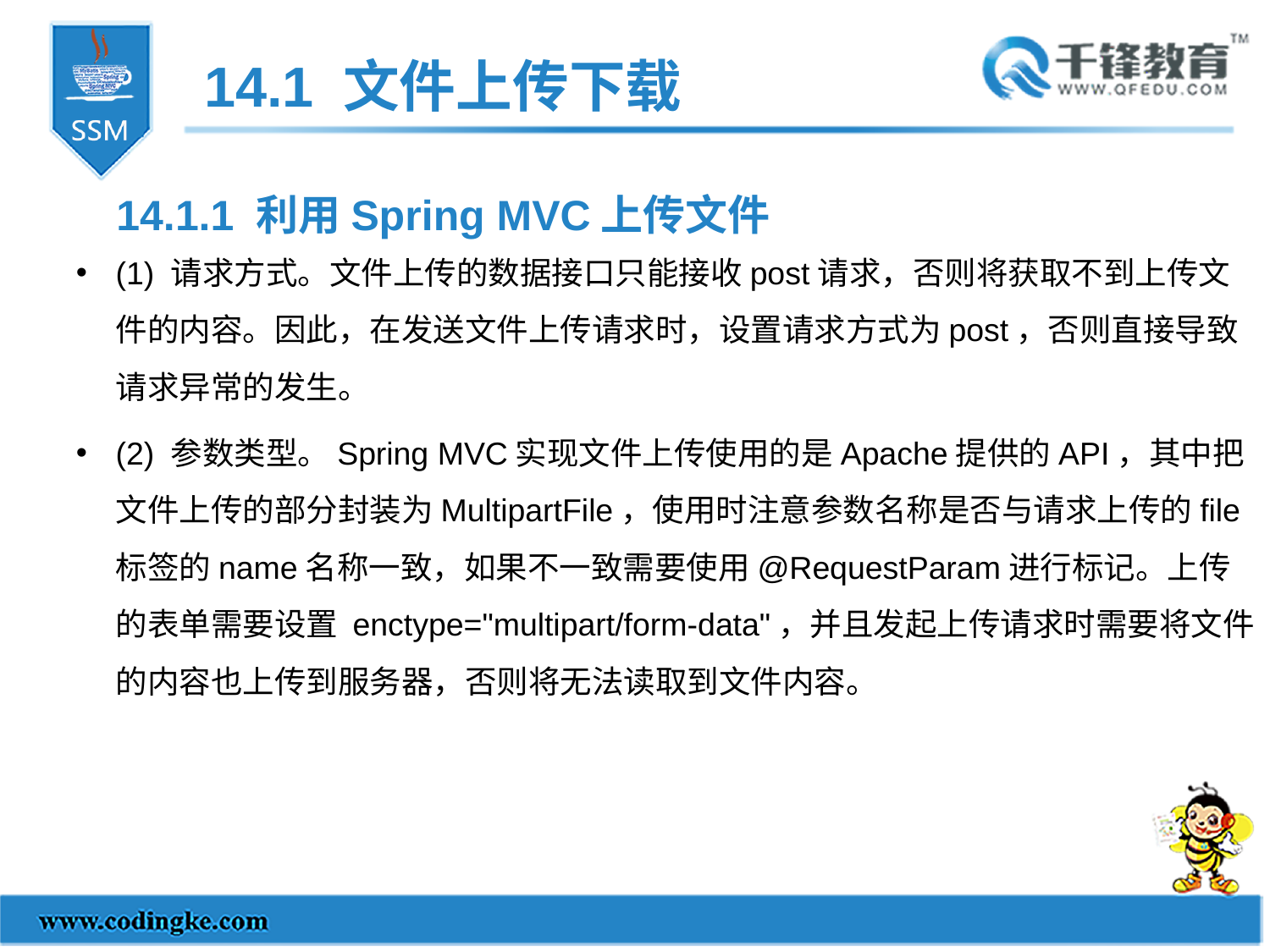

14.1 文件上传下载
14.1.1 利用Spring MVC上传文件
(1) 请求方式。文件上传的数据接口只能接收post请求，否则将获取不到上传文件的内容。因此，在发送文件上传请求时，设置请求方式为post，否则直接导致请求异常的发生。
(2) 参数类型。Spring MVC实现文件上传使用的是Apache提供的API，其中把文件上传的部分封装为MultipartFile，使用时注意参数名称是否与请求上传的file标签的name名称一致，如果不一致需要使用@RequestParam进行标记。上传的表单需要设置 enctype="multipart/form-data"，并且发起上传请求时需要将文件的内容也上传到服务器，否则将无法读取到文件内容。